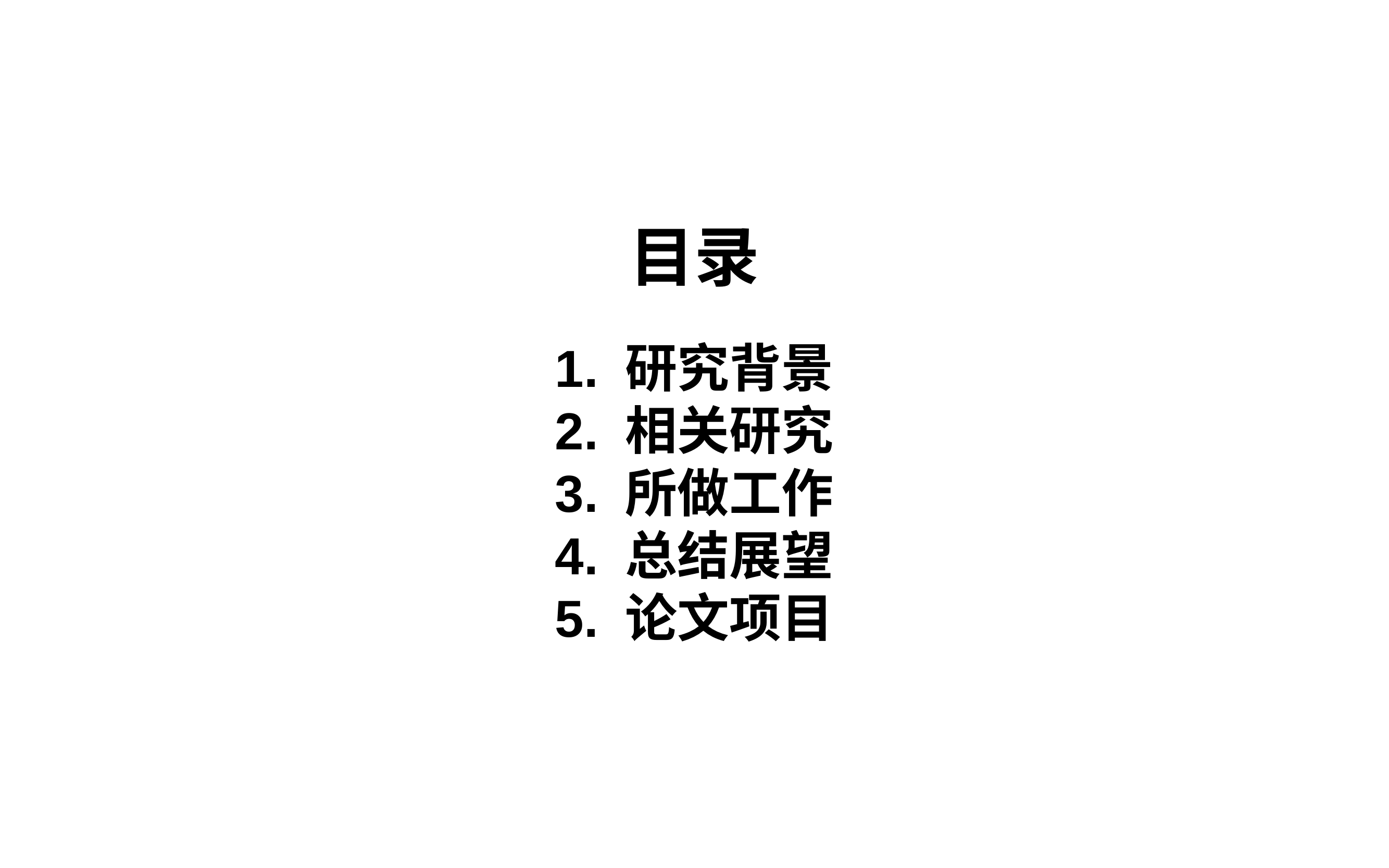

目录

1. 研究背景
2. 相关研究
3. 所做工作
4. 总结展望
5. 论文项目